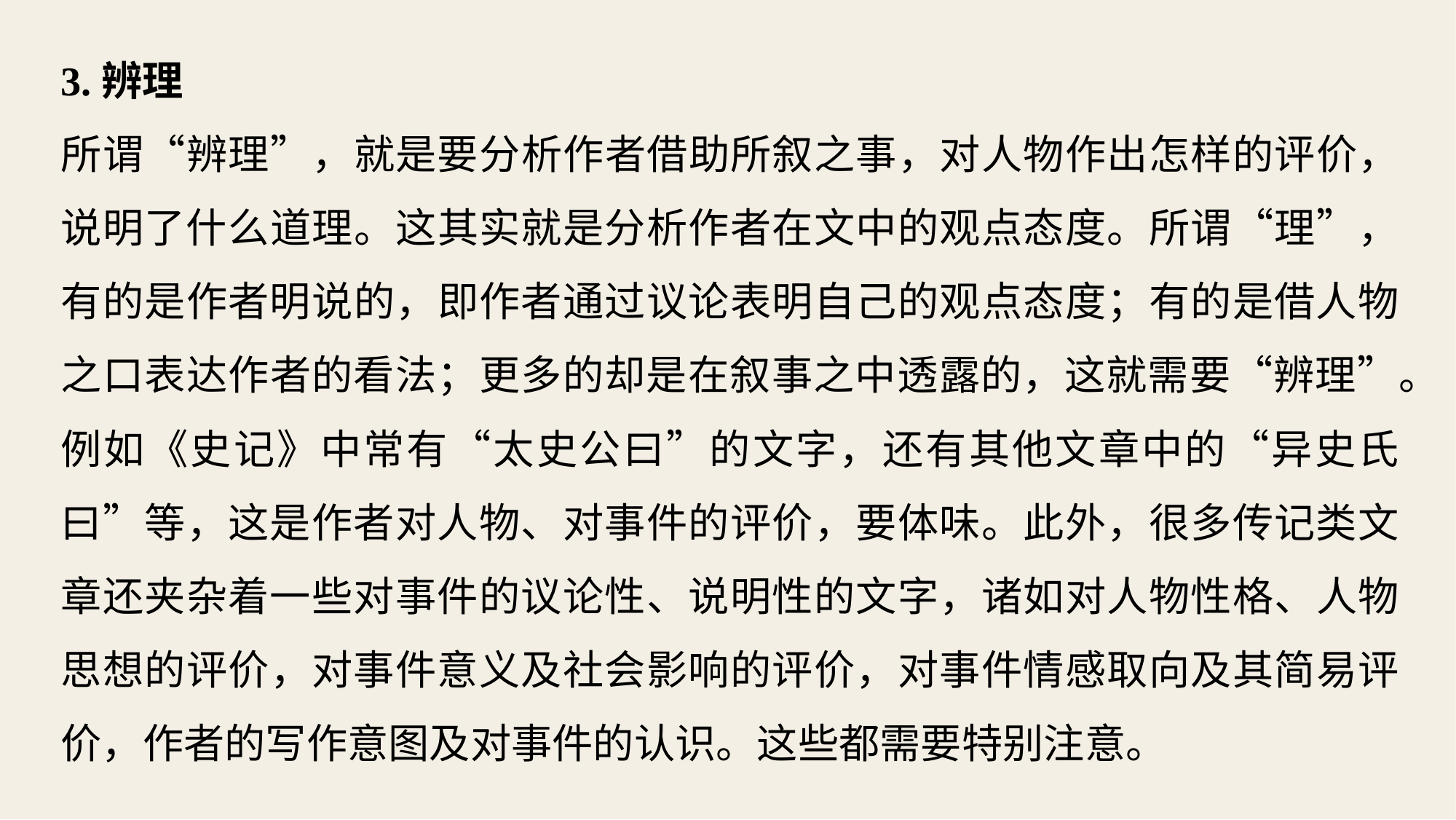

3.辨理
所谓“辨理”，就是要分析作者借助所叙之事，对人物作出怎样的评价，说明了什么道理。这其实就是分析作者在文中的观点态度。所谓“理”，有的是作者明说的，即作者通过议论表明自己的观点态度；有的是借人物之口表达作者的看法；更多的却是在叙事之中透露的，这就需要“辨理”。例如《史记》中常有“太史公曰”的文字，还有其他文章中的“异史氏曰”等，这是作者对人物、对事件的评价，要体味。此外，很多传记类文章还夹杂着一些对事件的议论性、说明性的文字，诸如对人物性格、人物思想的评价，对事件意义及社会影响的评价，对事件情感取向及其简易评价，作者的写作意图及对事件的认识。这些都需要特别注意。